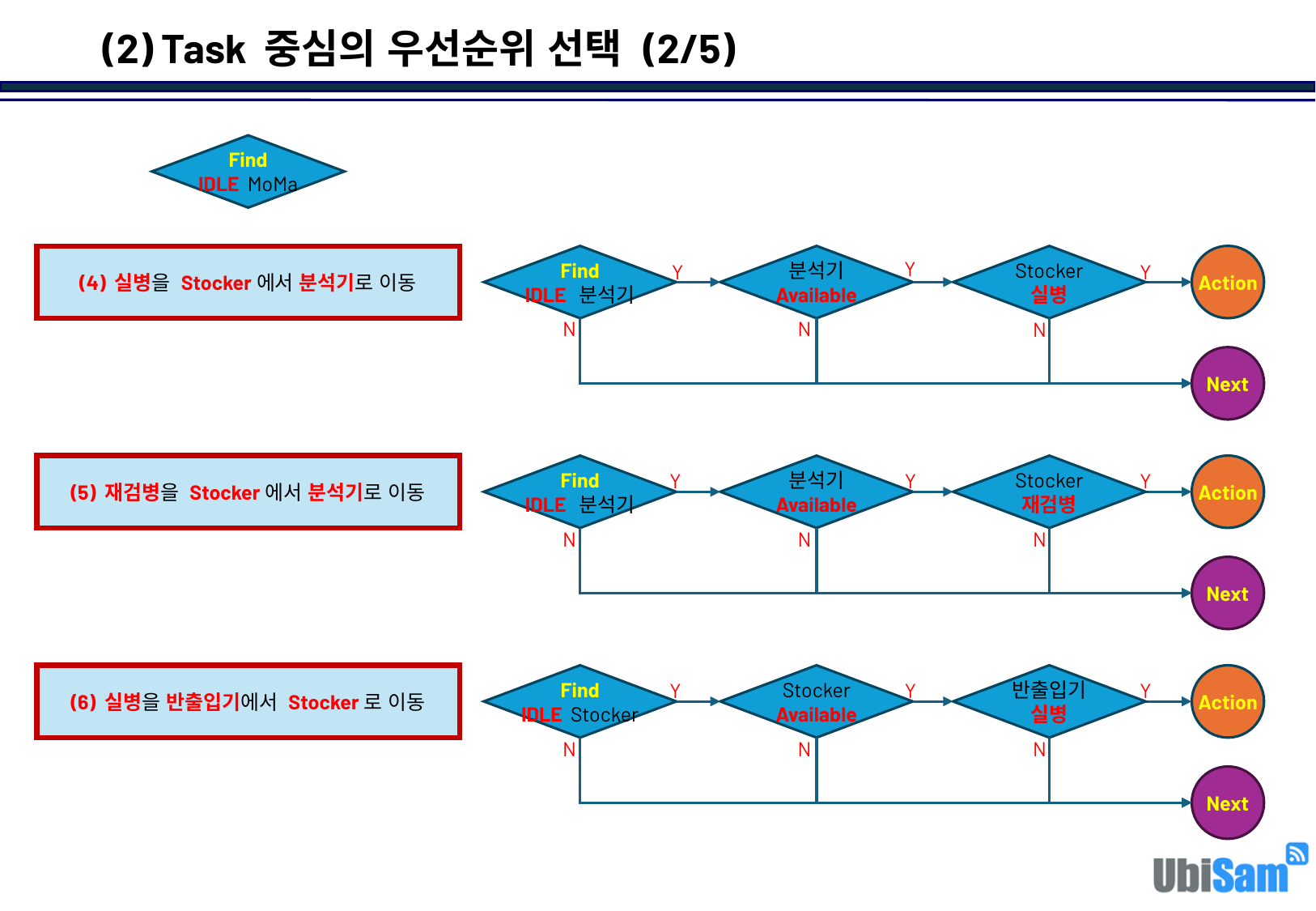

# (2) Task 중심의 우선순위 선택 (2/5)
Find
IDLE  MoMa
Action
(4) 실병을 Stocker에서 분석기로 이동
Find
IDLE  분석기
분석기
Available
Stocker
실병
Y
Y
Y
N
N
N
Next
Action
(5) 재검병을 Stocker에서 분석기로 이동
Find
IDLE  분석기
분석기
Available
Stocker
재검병
Y
Y
Y
N
N
N
Next
(6) 실병을 반출입기에서 Stocker로 이동
Action
Find
IDLE  Stocker
Stocker
Available
반출입기
실병
Y
Y
Y
N
N
N
Next